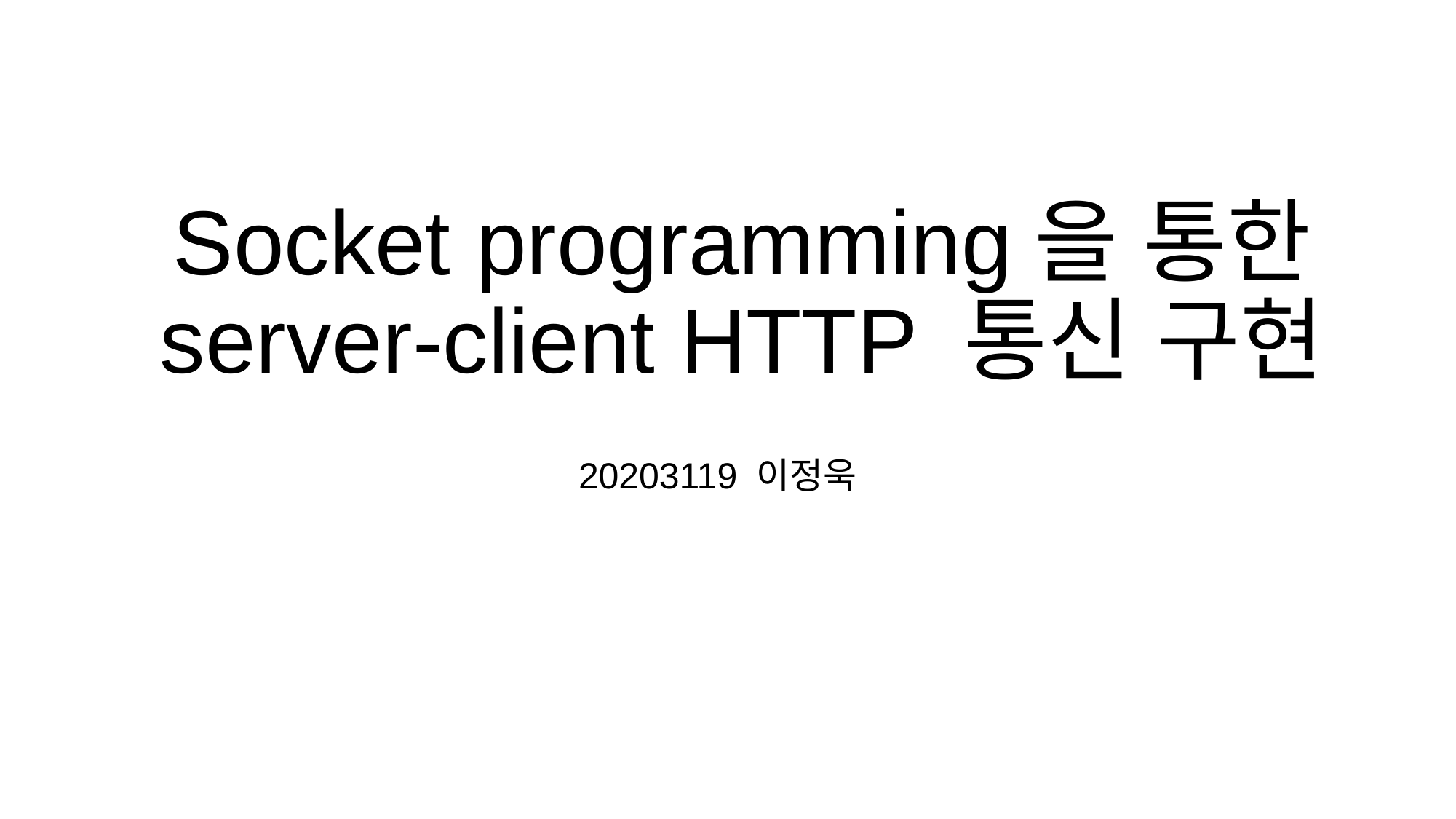

# Socket programming을 통한 server-client HTTP 통신 구현
20203119 이정욱